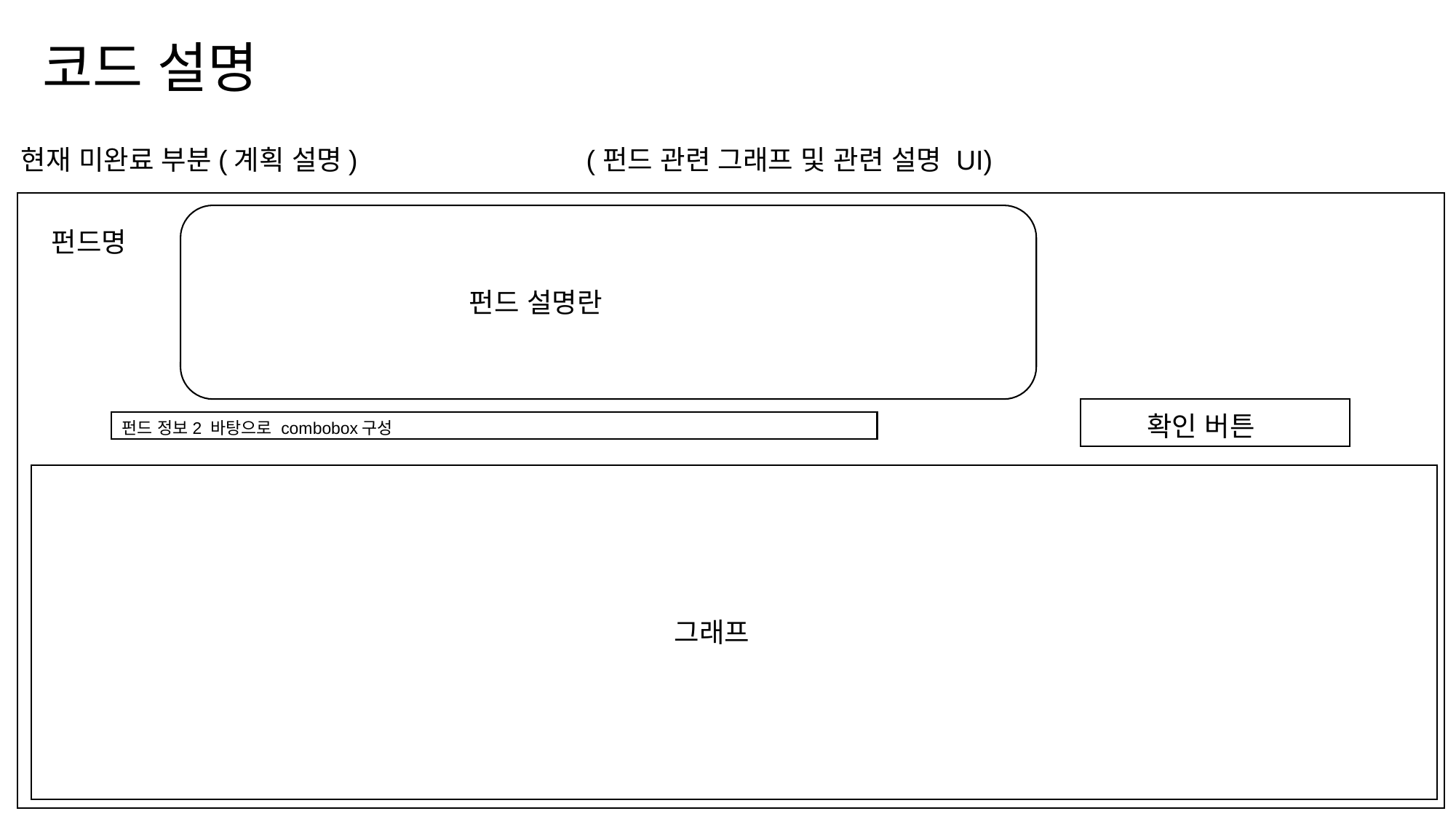

코드 설명

현재 미완료 부분(계획 설명)                              (펀드 관련 그래프 및 관련 설명 UI)

펀드명
펀드 설명란

확인 버튼

펀드 정보2 바탕으로 combobox구성

그래프